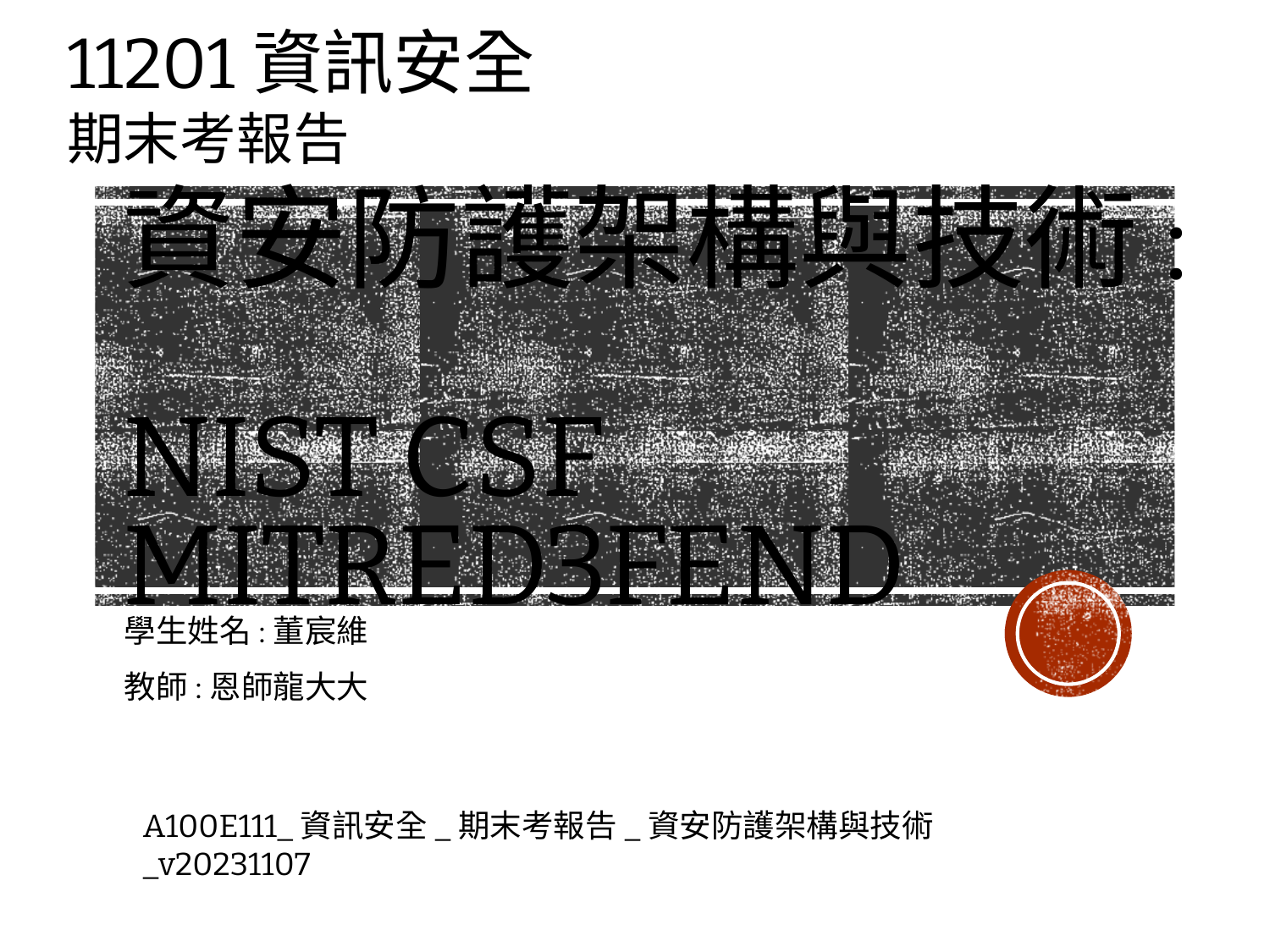

11201資訊安全
期末考報告
# 資安防護架構與技術: NIST CSF MITRED3fend
學生姓名:董宸維
教師:恩師龍大大
A100E111_資訊安全_期末考報告_資安防護架構與技術_v20231107